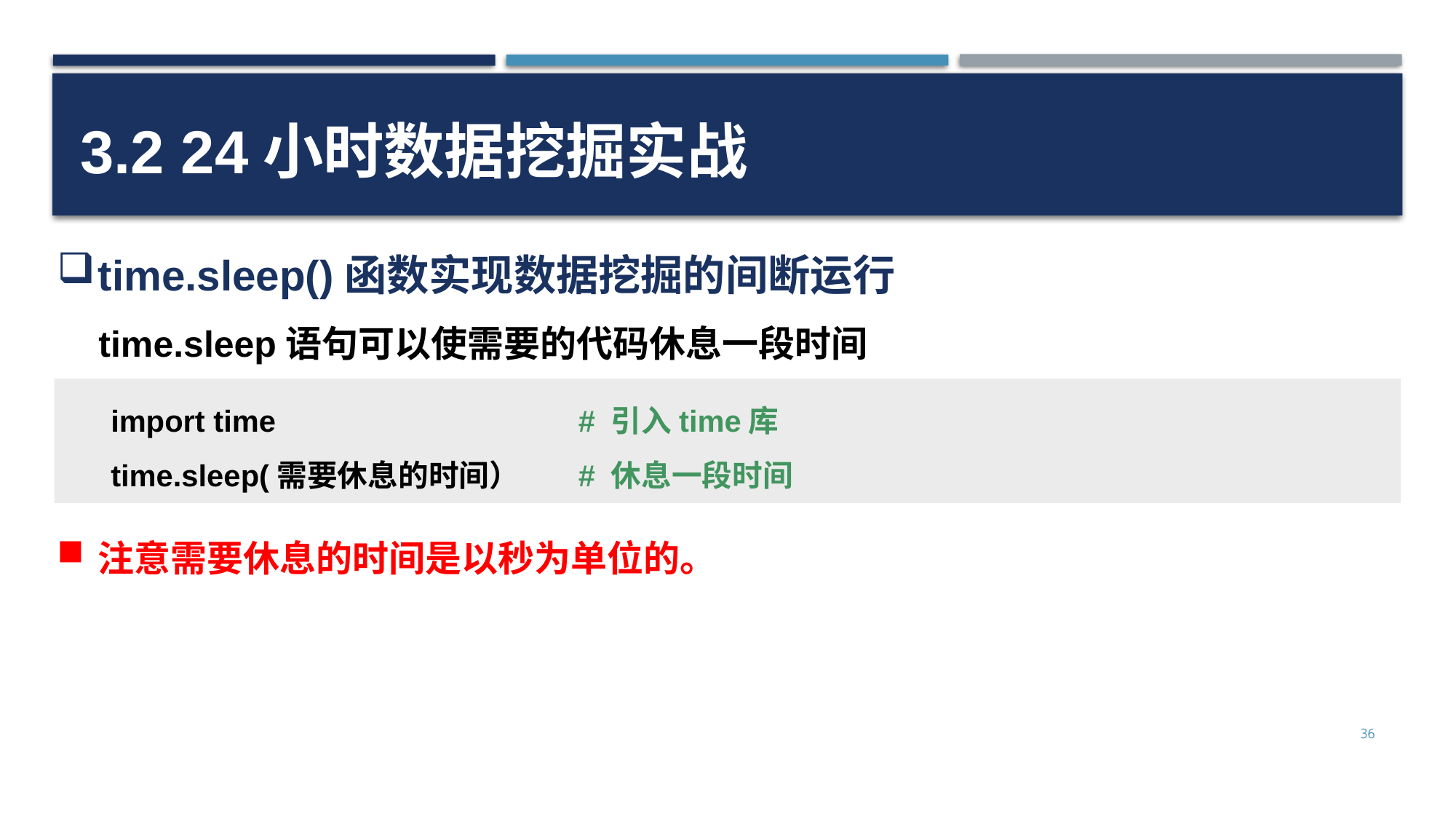

3.2 24小时数据挖掘实战
time.sleep()函数实现数据挖掘的间断运行
time.sleep语句可以使需要的代码休息一段时间
import time
time.sleep(需要休息的时间）

# 引入time库
# 休息一段时间
注意需要休息的时间是以秒为单位的。
36